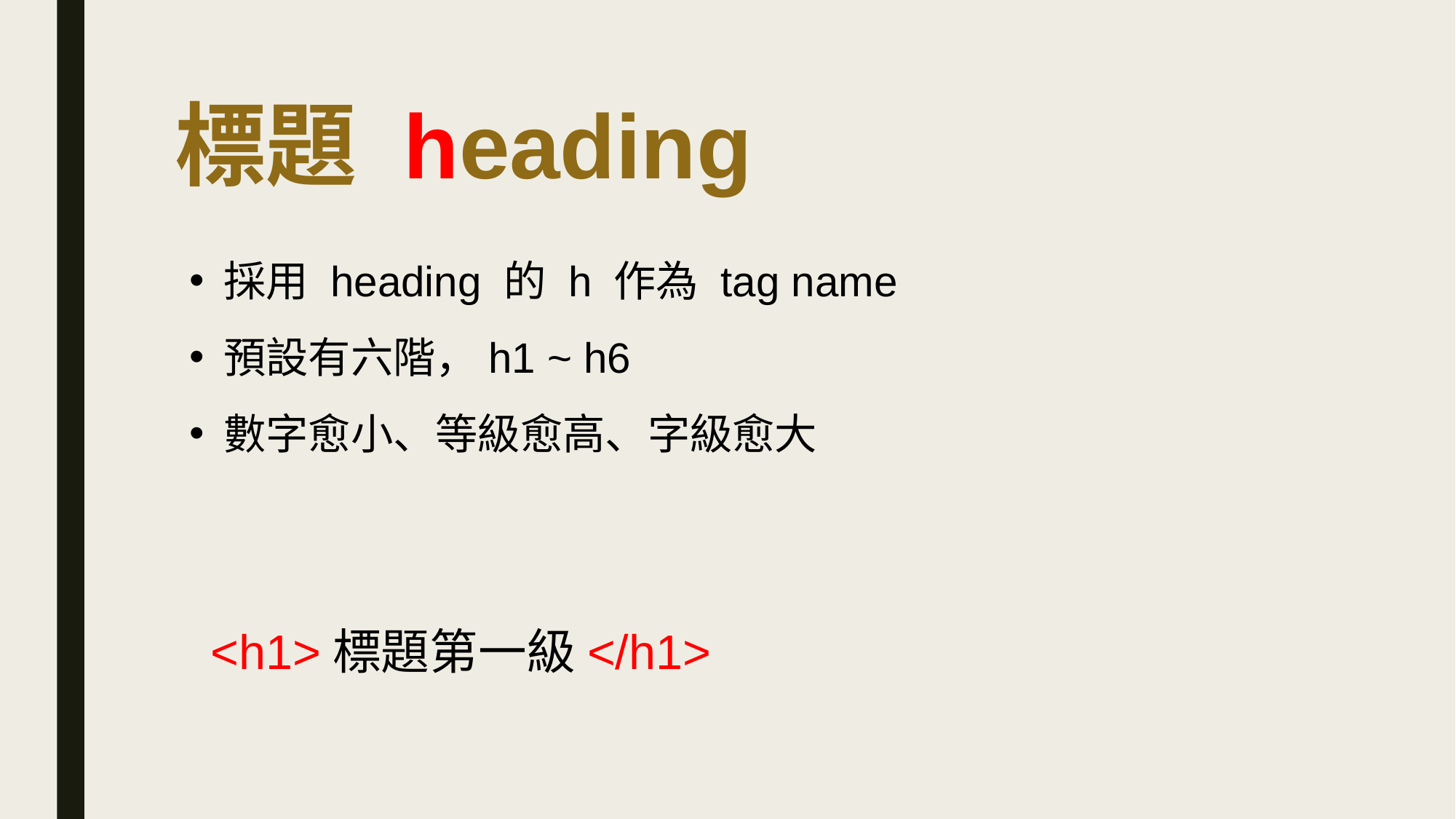

標題 heading
採用 heading 的 h 作為 tag name
預設有六階，h1 ~ h6
數字愈小、等級愈高、字級愈⼤
<h1>標題第⼀級</h1>